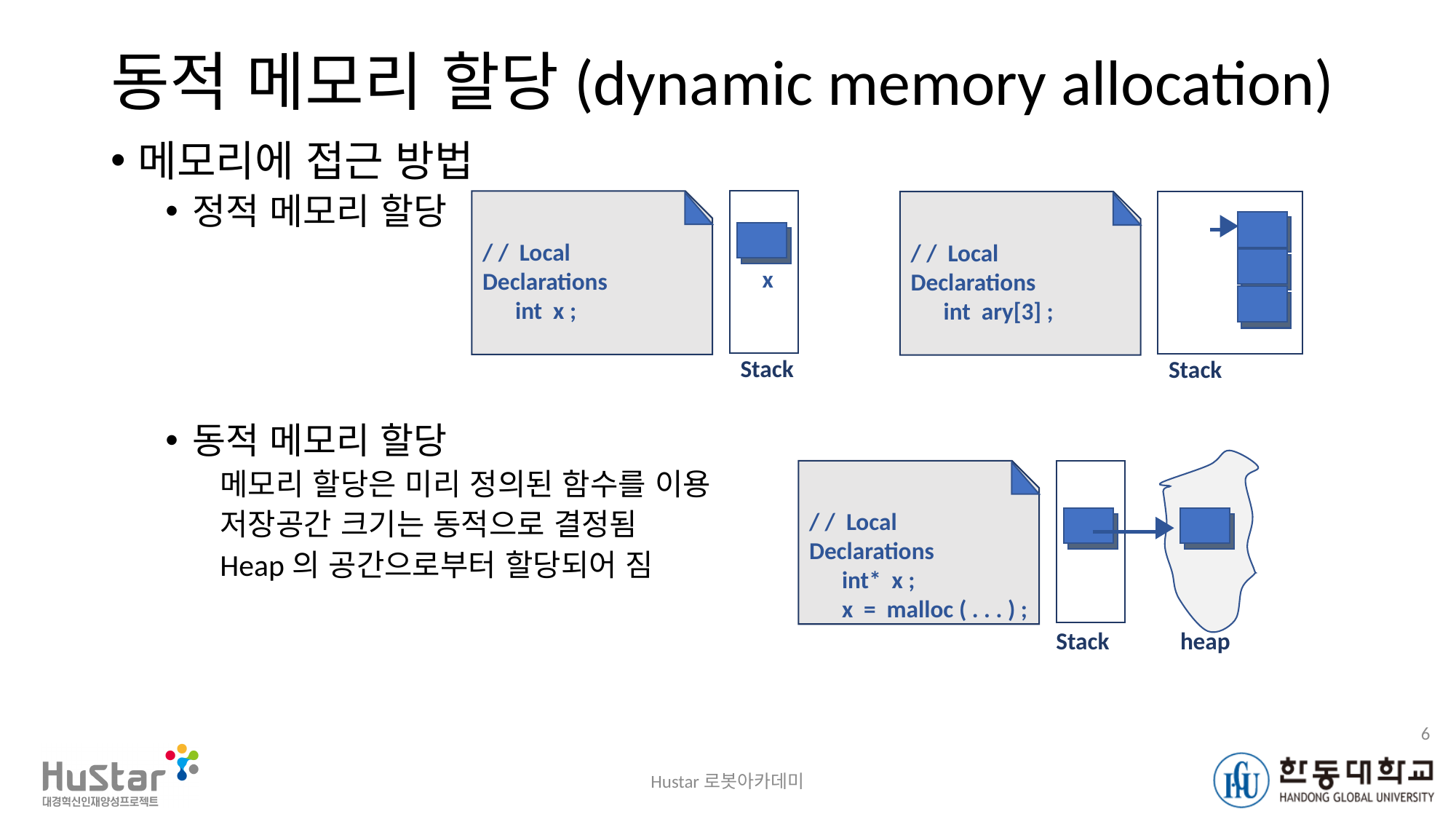

# 동적 메모리 할당(dynamic memory allocation)
메모리에 접근 방법
정적 메모리 할당

동적 메모리 할당
메모리 할당은 미리 정의된 함수를 이용
저장공간 크기는 동적으로 결정됨
Heap의 공간으로부터 할당되어 짐

/ /  Local  Declarations
      int  x ;
/ /  Local  Declarations
      int  ary[3] ;
x
Stack
Stack

/ /  Local  Declarations
      int*  x ;
      x  =  malloc ( . . . ) ;

Stack             heap
6
Hustar로봇아카데미